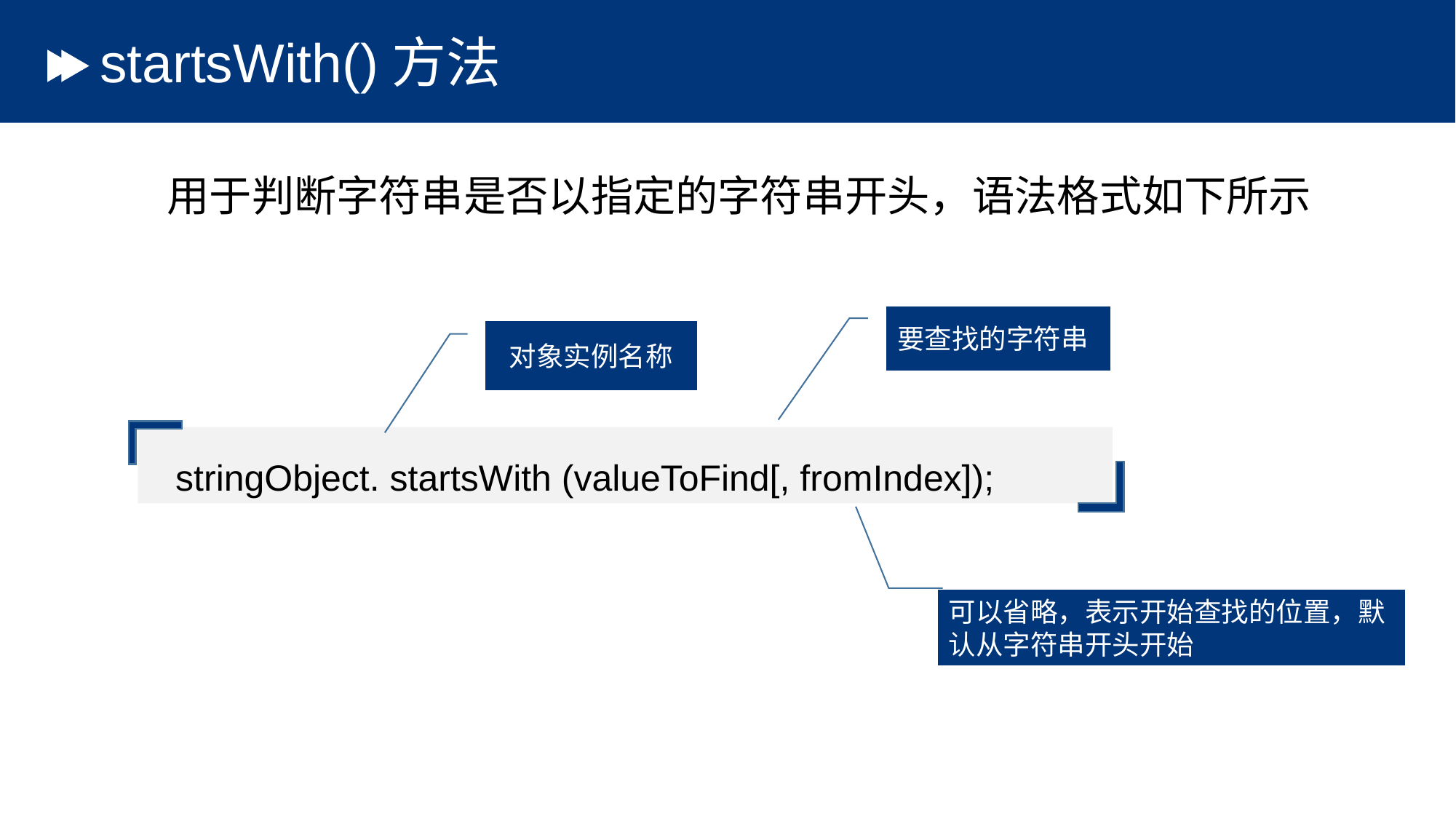

# startsWith()方法
      用于判断字符串是否以指定的字符串开头，语法格式如下所示
要查找的字符串
对象实例名称

stringObject. startsWith (valueToFind[, fromIndex]);

可以省略，表示开始查找的位置，默认从字符串开头开始